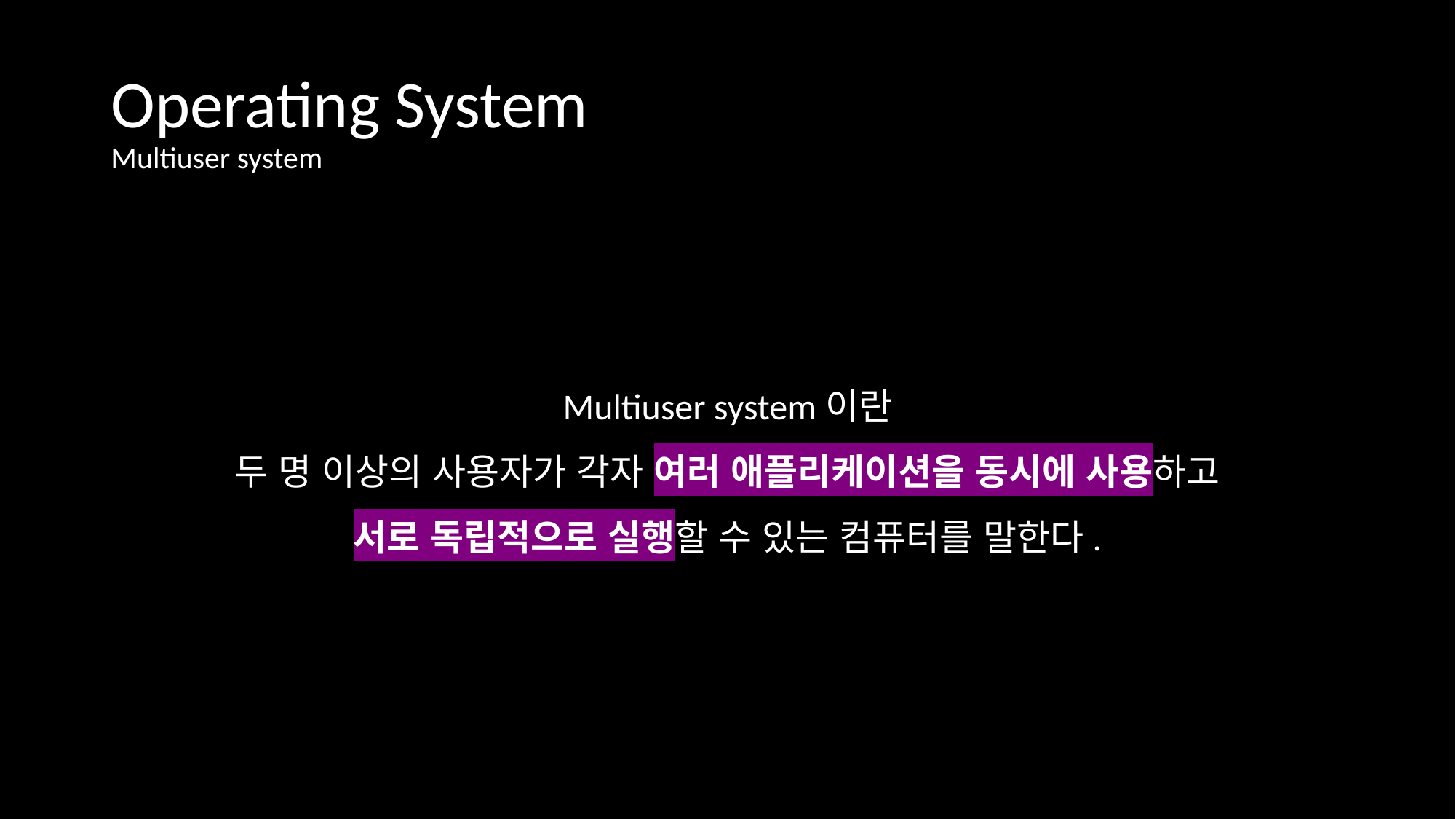

# Operating System Multiuser system
Multiuser system이란
두 명 이상의 사용자가 각자 여러 애플리케이션을 동시에 사용하고
서로 독립적으로 실행할 수 있는 컴퓨터를 말한다.